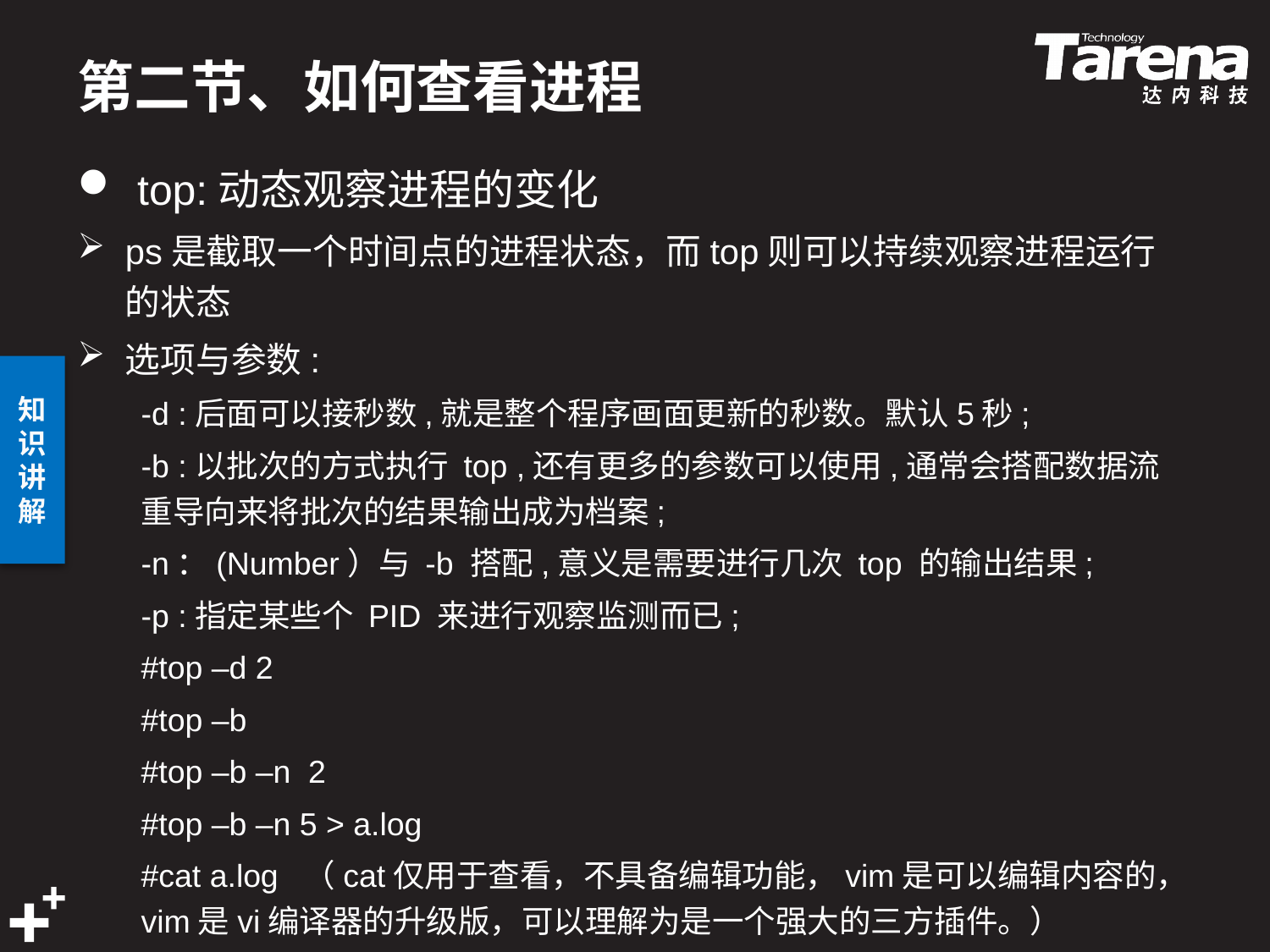

# 第二节、如何查看进程
 top:动态观察进程的变化
ps是截取一个时间点的进程状态，而top则可以持续观察进程运行的状态
选项与参数:
-d :后面可以接秒数,就是整个程序画面更新的秒数。默认5秒;
-b :以批次的方式执行 top ,还有更多的参数可以使用,通常会搭配数据流 重导向来将批次的结果输出成为档案;
-n：(Number）与 -b 搭配,意义是需要进行几次 top 的输出结果;
-p :指定某些个 PID 来进行观察监测而已;
#top –d 2
#top –b
#top –b –n  2
#top –b –n 5 > a.log
#cat a.log  （cat仅用于查看，不具备编辑功能，vim是可以编辑内容的，vim是vi编译器的升级版，可以理解为是一个强大的三方插件。）
